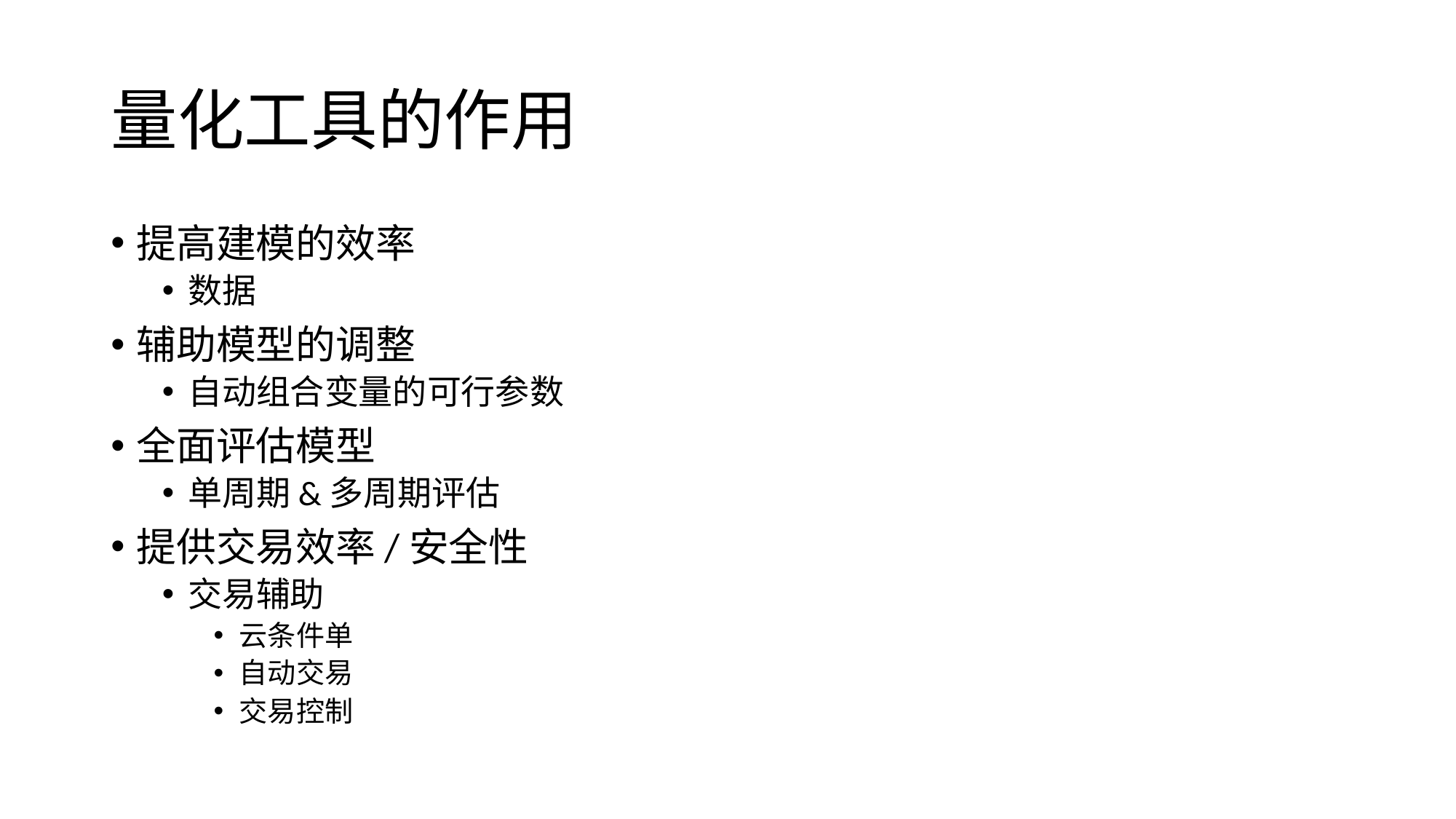

# 量化工具的作用
提高建模的效率
数据
辅助模型的调整
自动组合变量的可行参数
全面评估模型
单周期&多周期评估
提供交易效率/安全性
交易辅助
云条件单
自动交易
交易控制